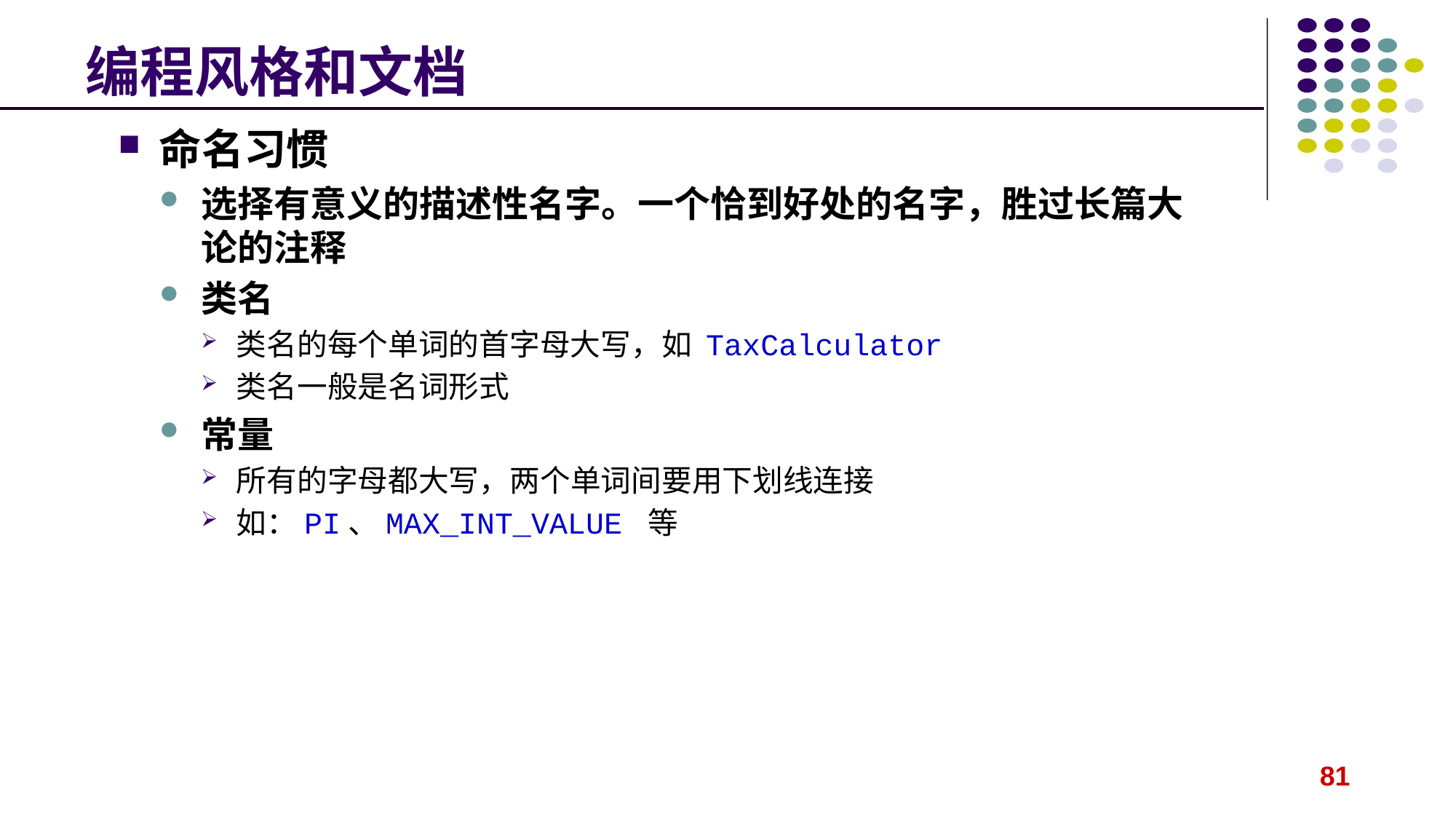

# 编程风格和文档
命名习惯
选择有意义的描述性名字。一个恰到好处的名字，胜过长篇大论的注释
类名
类名的每个单词的首字母大写，如 TaxCalculator
类名一般是名词形式
常量
所有的字母都大写，两个单词间要用下划线连接
如：PI、MAX_INT_VALUE 等